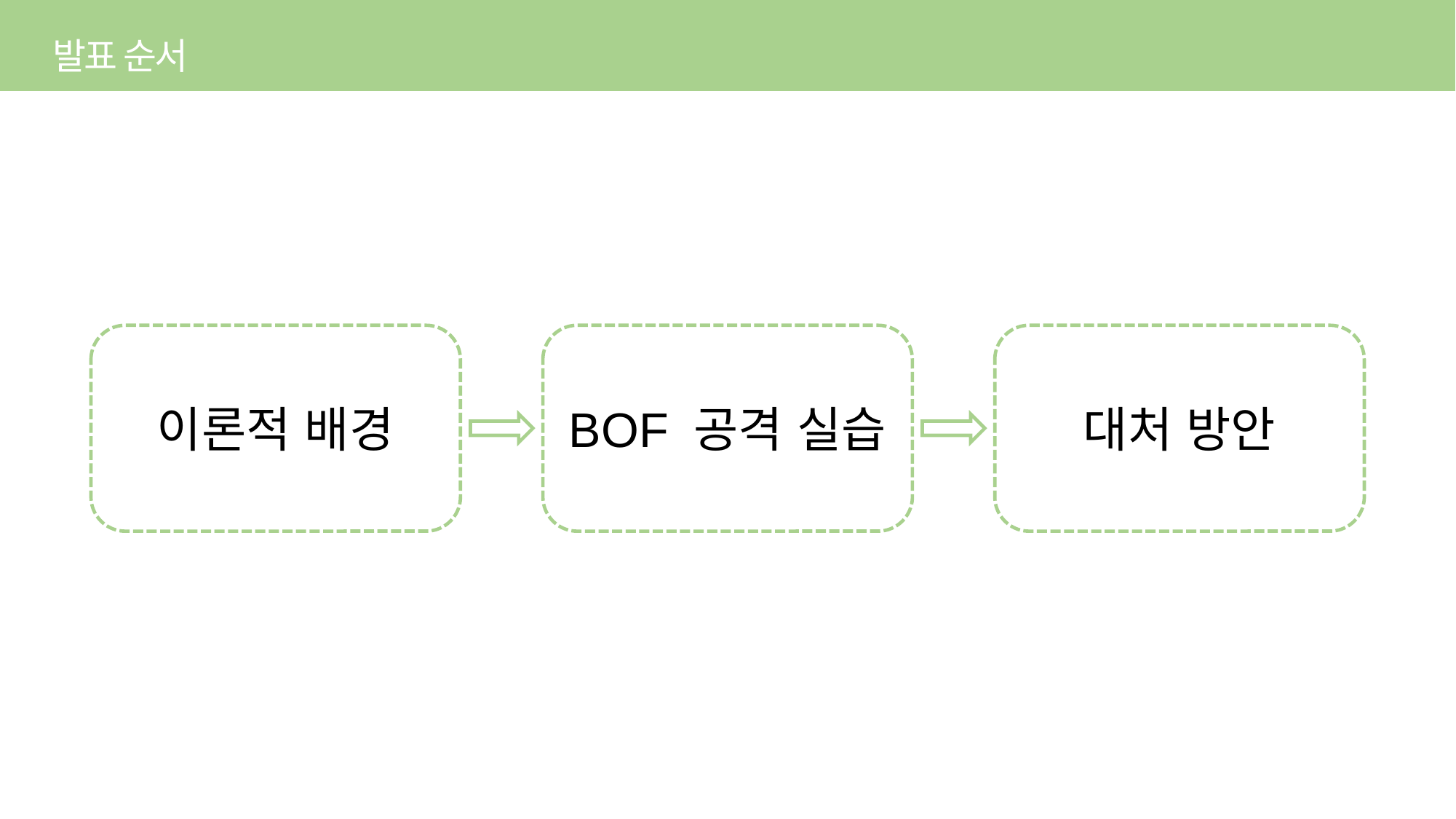

발표 순서
이론적 배경
BOF 공격 실습
대처 방안